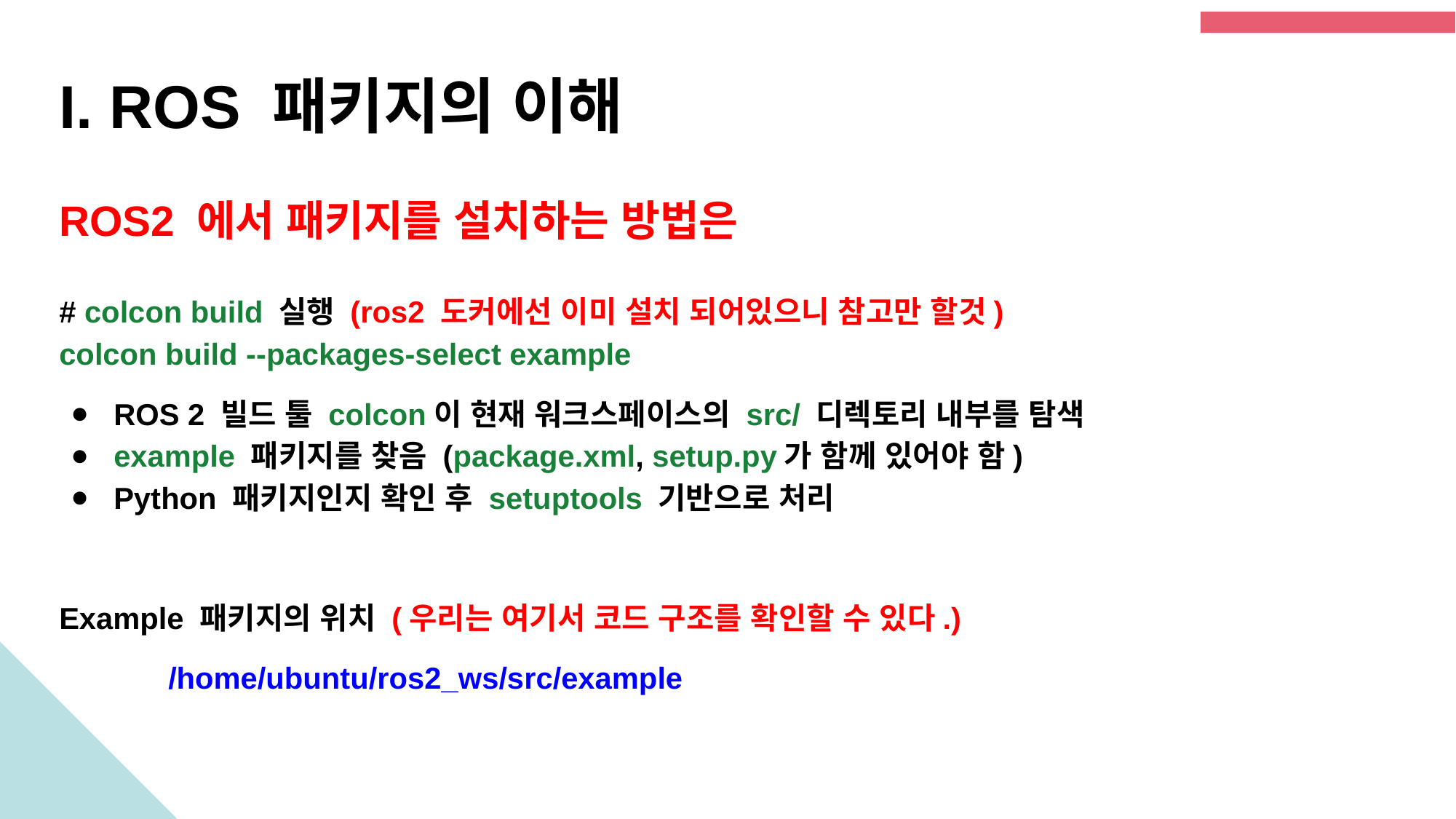

I. ROS 패키지의 이해
ROS2 에서 패키지를 설치하는 방법은
# colcon build 실행 (ros2 도커에선 이미 설치 되어있으니 참고만 할것)
colcon build --packages-select example
ROS 2 빌드 툴 colcon이 현재 워크스페이스의 src/ 디렉토리 내부를 탐색
example 패키지를 찾음 (package.xml, setup.py가 함께 있어야 함)
Python 패키지인지 확인 후 setuptools 기반으로 처리

Example 패키지의 위치 (우리는 여기서 코드 구조를 확인할 수 있다.)
/home/ubuntu/ros2_ws/src/example